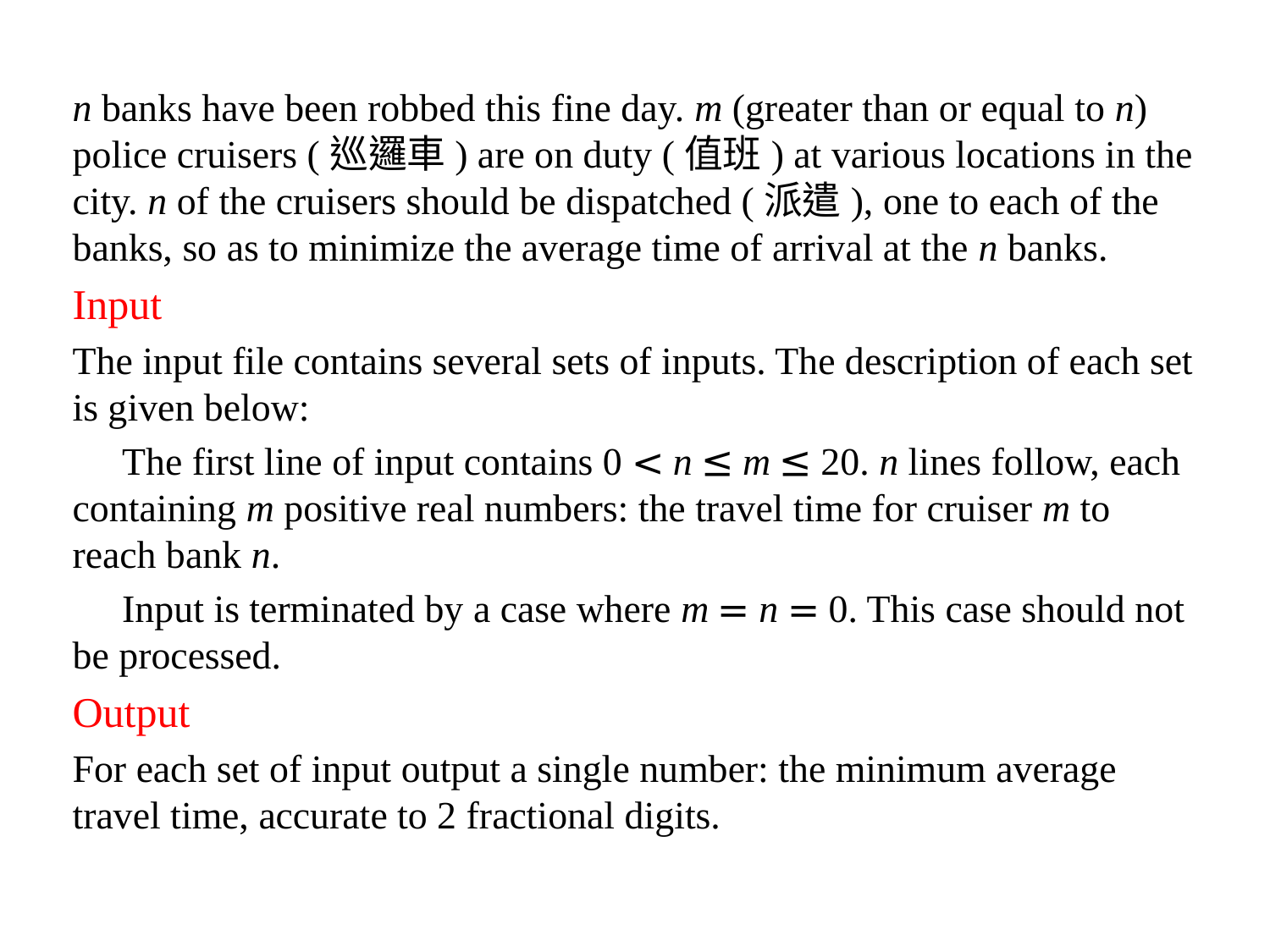

n banks have been robbed this fine day. m (greater than or equal to n) police cruisers (巡邏車) are on duty (值班) at various locations in the city. n of the cruisers should be dispatched (派遣), one to each of the banks, so as to minimize the average time of arrival at the n banks.
Input
The input file contains several sets of inputs. The description of each set is given below:
The first line of input contains 0 < n ≤ m ≤ 20. n lines follow, each containing m positive real numbers: the travel time for cruiser m to reach bank n.
Input is terminated by a case where m = n = 0. This case should not be processed.
Output
For each set of input output a single number: the minimum average travel time, accurate to 2 fractional digits.